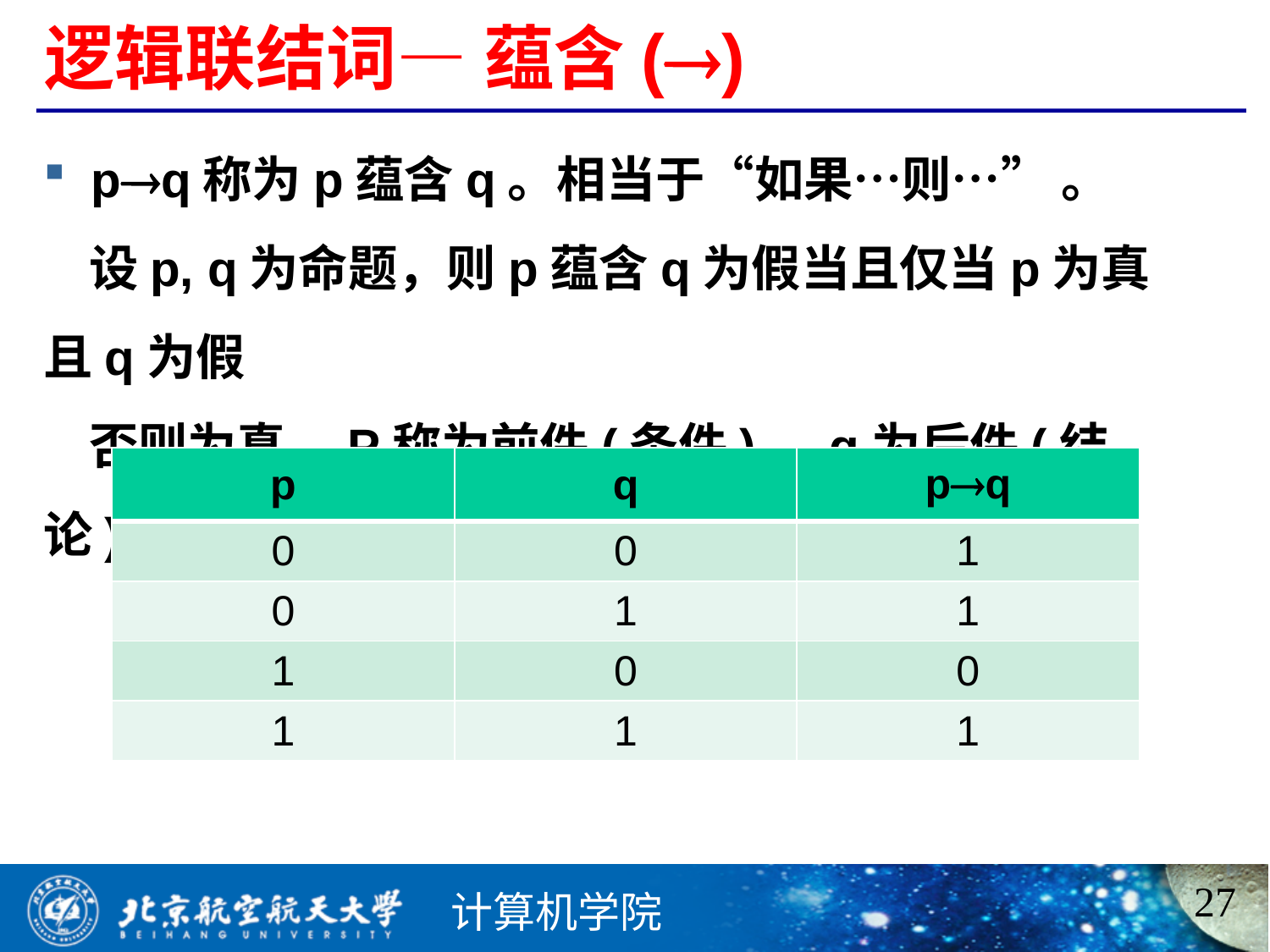

# 逻辑联结词— 蕴含(→)
p→q称为p蕴含q。相当于“如果…则…” 。
   设p, q为命题，则p蕴含q为假当且仅当p为真且q为假
   否则为真。P称为前件(条件)，q为后件(结论)。

| p | q | p→q |
| --- | --- | --- |
| 0 | 0 | 1 |
| 0 | 1 | 1 |
| 1 | 0 | 0 |
| 1 | 1 | 1 |